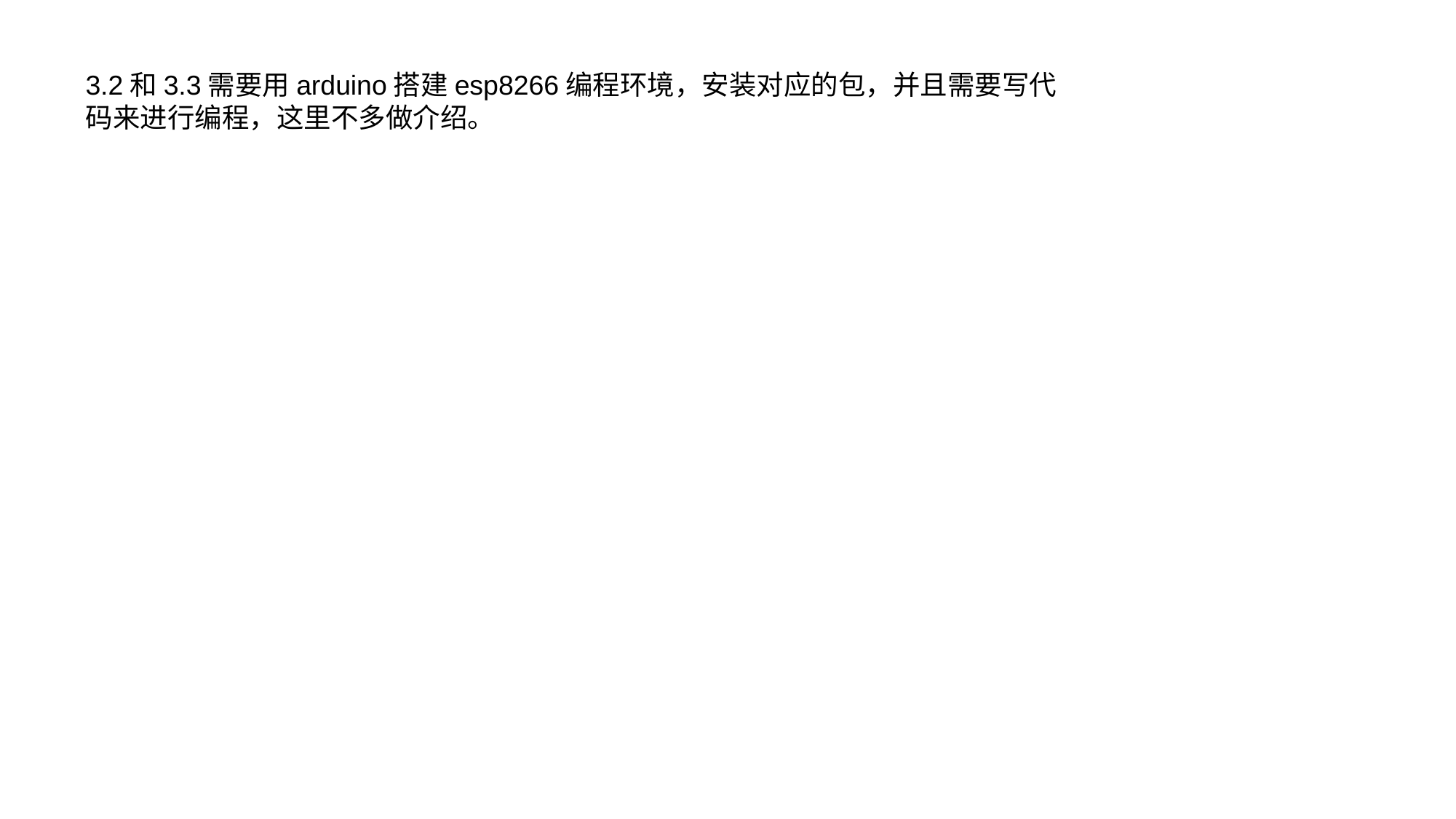

3.2和3.3需要用arduino搭建esp8266编程环境，安装对应的包，并且需要写代码来进行编程，这里不多做介绍。